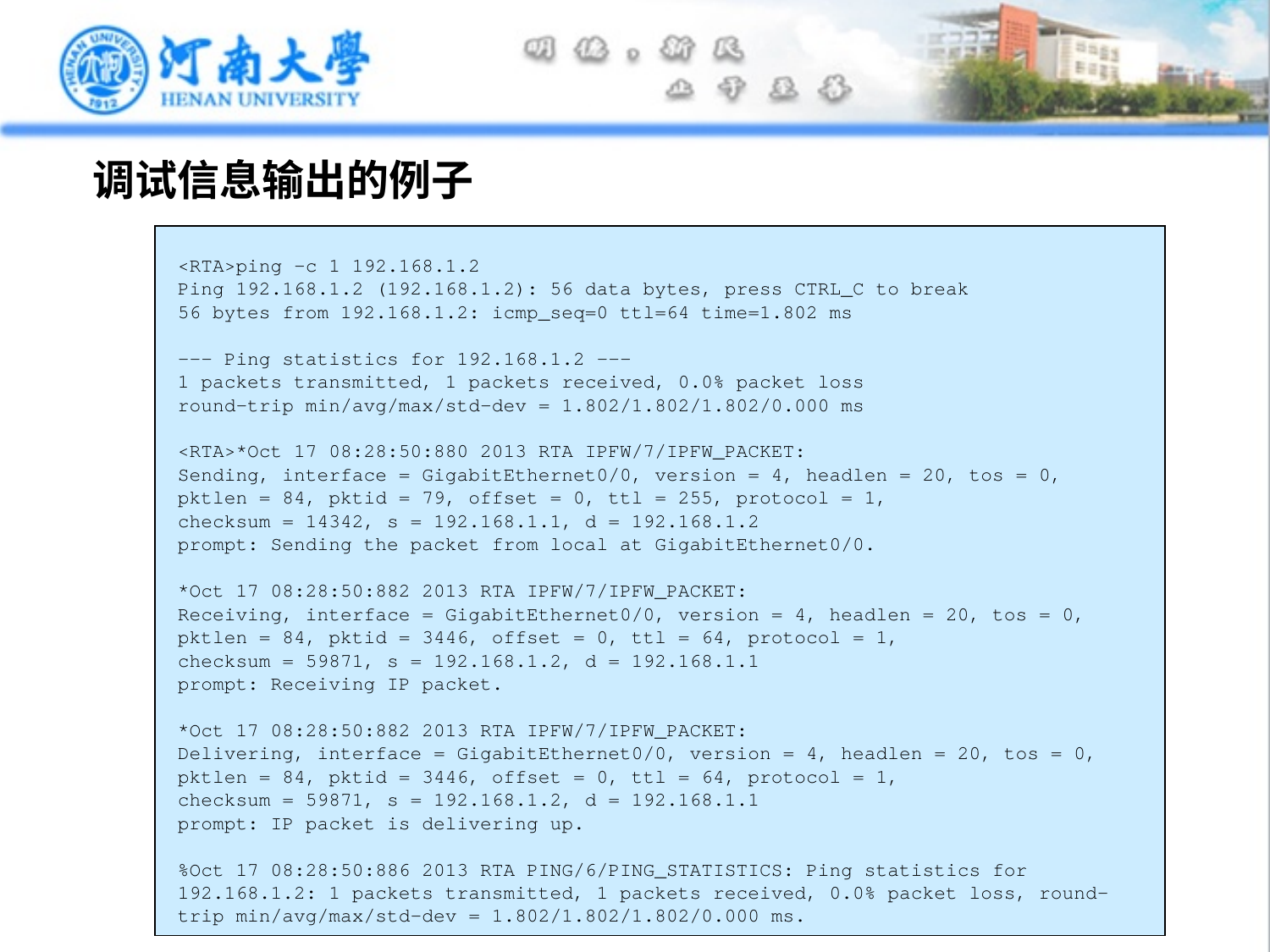

# 调试信息输出的例子

<RTA>ping -c 1 192.168.1.2
Ping 192.168.1.2 (192.168.1.2): 56 data bytes, press CTRL_C to break
56 bytes from 192.168.1.2: icmp_seq=0 ttl=64 time=1.802 ms

--- Ping statistics for 192.168.1.2 ---
1 packets transmitted, 1 packets received, 0.0% packet loss
round-trip min/avg/max/std-dev = 1.802/1.802/1.802/0.000 ms

<RTA>*Oct 17 08:28:50:880 2013 RTA IPFW/7/IPFW_PACKET:
Sending, interface = GigabitEthernet0/0, version = 4, headlen = 20, tos = 0,
pktlen = 84, pktid = 79, offset = 0, ttl = 255, protocol = 1,
checksum = 14342, s = 192.168.1.1, d = 192.168.1.2
prompt: Sending the packet from local at GigabitEthernet0/0.

*Oct 17 08:28:50:882 2013 RTA IPFW/7/IPFW_PACKET:
Receiving, interface = GigabitEthernet0/0, version = 4, headlen = 20, tos = 0,
pktlen = 84, pktid = 3446, offset = 0, ttl = 64, protocol = 1,
checksum = 59871, s = 192.168.1.2, d = 192.168.1.1
prompt: Receiving IP packet.

*Oct 17 08:28:50:882 2013 RTA IPFW/7/IPFW_PACKET:
Delivering, interface = GigabitEthernet0/0, version = 4, headlen = 20, tos = 0,
pktlen = 84, pktid = 3446, offset = 0, ttl = 64, protocol = 1,
checksum = 59871, s = 192.168.1.2, d = 192.168.1.1
prompt: IP packet is delivering up.

%Oct 17 08:28:50:886 2013 RTA PING/6/PING_STATISTICS: Ping statistics for 192.168.1.2: 1 packets transmitted, 1 packets received, 0.0% packet loss, round-trip min/avg/max/std-dev = 1.802/1.802/1.802/0.000 ms.